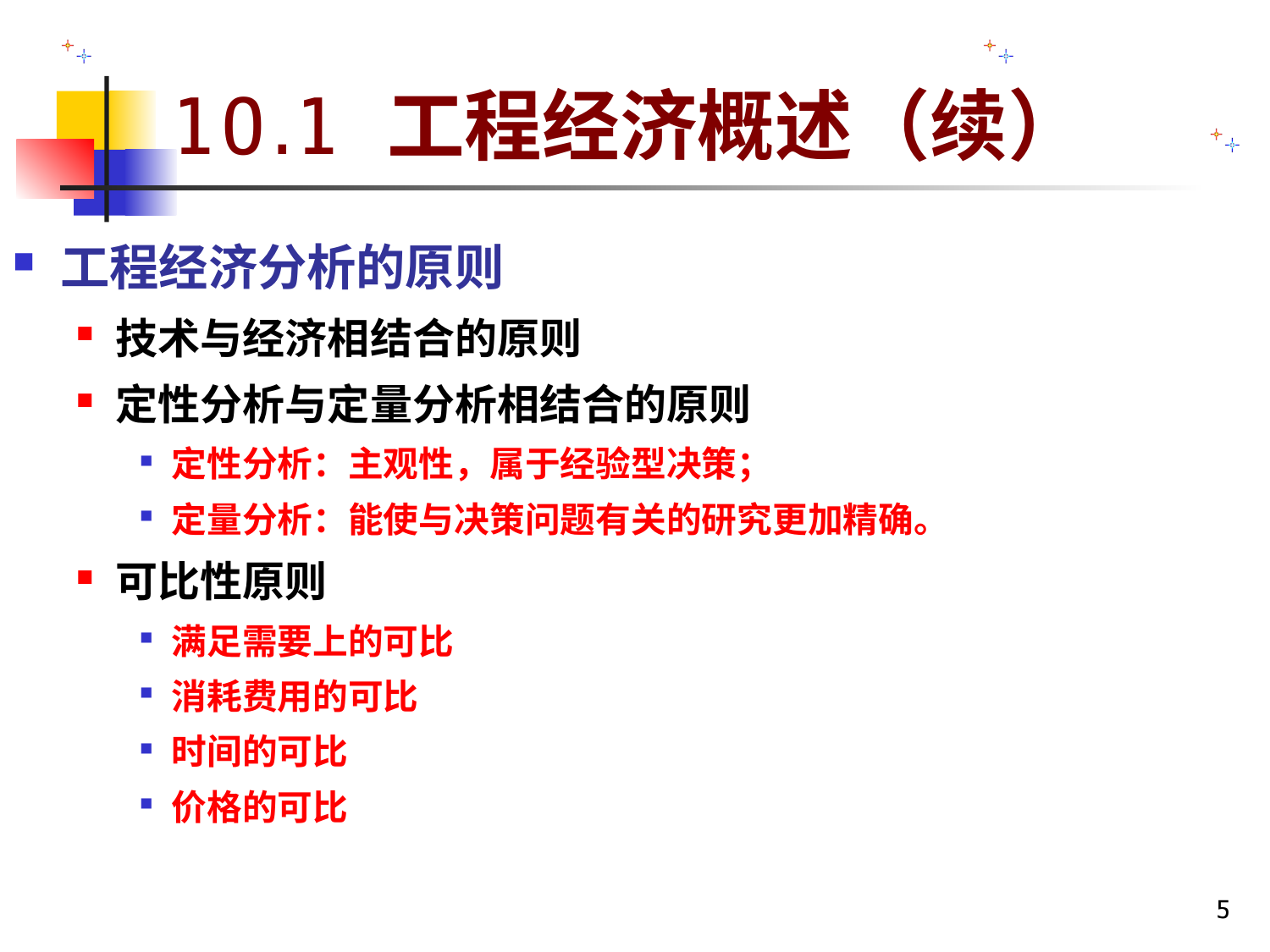

# 10.1 工程经济概述（续）
工程经济分析的原则
技术与经济相结合的原则
定性分析与定量分析相结合的原则
定性分析：主观性，属于经验型决策；
定量分析：能使与决策问题有关的研究更加精确。
可比性原则
满足需要上的可比
消耗费用的可比
时间的可比
价格的可比
5